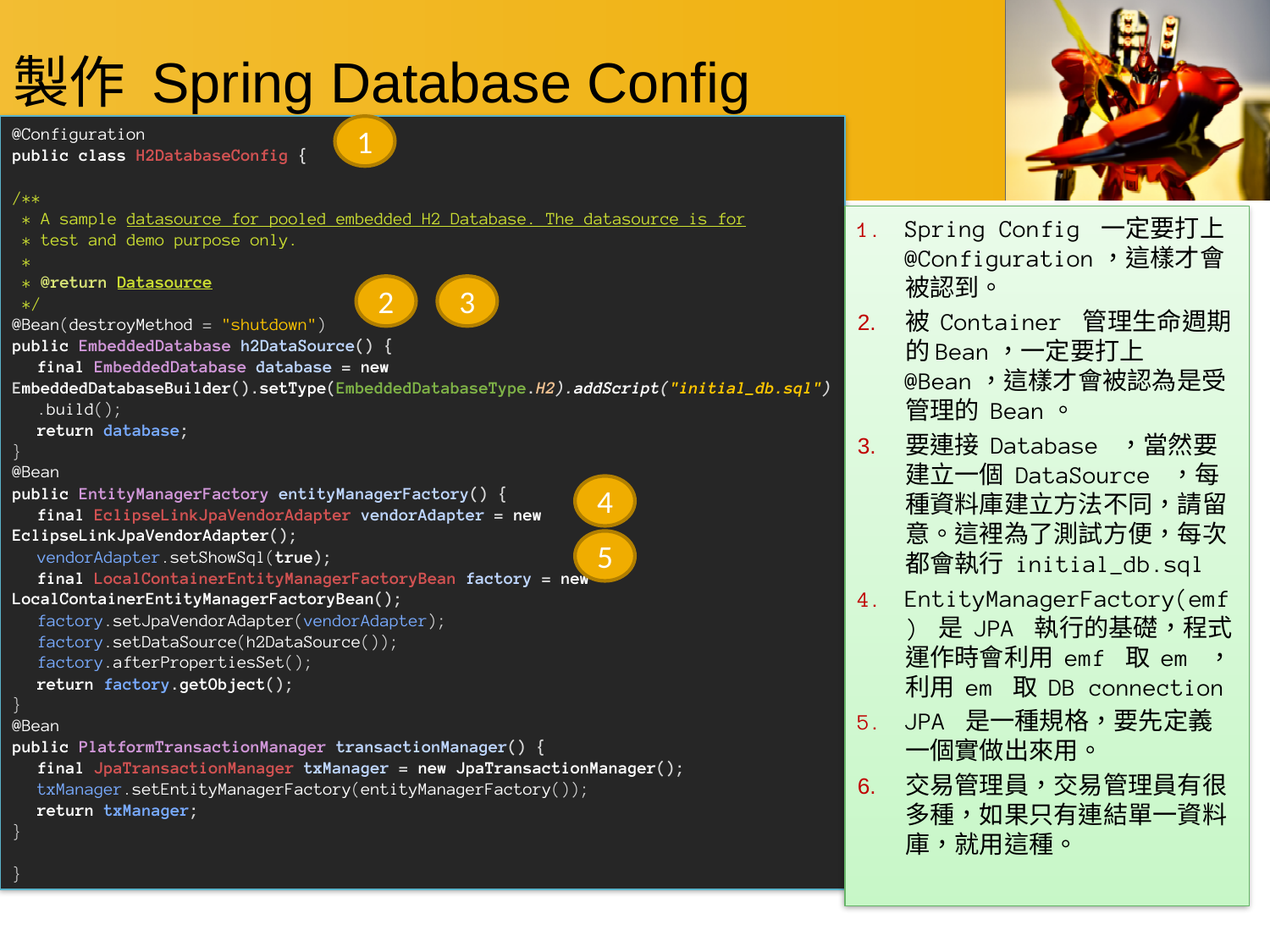

# 製作 Spring Database Config
@Configuration
public class H2DatabaseConfig {

/**
 * A sample datasource for pooled embedded H2 Database. The datasource is for
 * test and demo purpose only.
 *
 * @return Datasource
 */
@Bean(destroyMethod = "shutdown")
public EmbeddedDatabase h2DataSource() {
	final EmbeddedDatabase database = new 		EmbeddedDatabaseBuilder().setType(EmbeddedDatabaseType.H2).addScript("initial_db.sql")
	.build();
	return database;
}
@Bean
public EntityManagerFactory entityManagerFactory() {
	final EclipseLinkJpaVendorAdapter vendorAdapter = new EclipseLinkJpaVendorAdapter();
	vendorAdapter.setShowSql(true);
	final LocalContainerEntityManagerFactoryBean factory = new 	LocalContainerEntityManagerFactoryBean();
	factory.setJpaVendorAdapter(vendorAdapter);
	factory.setDataSource(h2DataSource());
	factory.afterPropertiesSet();
	return factory.getObject();
}
@Bean
public PlatformTransactionManager transactionManager() {
	final JpaTransactionManager txManager = new JpaTransactionManager();
	txManager.setEntityManagerFactory(entityManagerFactory());
	return txManager;
}

}
1
Spring Config 一定要打上 @Configuration，這樣才會被認到。
被 Container 管理生命週期的Bean，一定要打上 @Bean，這樣才會被認為是受管理的 Bean。
要連接 Database ，當然要建立一個 DataSource ，每種資料庫建立方法不同，請留意。這裡為了測試方便，每次都會執行 initial_db.sql
EntityManagerFactory(emf) 是 JPA 執行的基礎，程式運作時會利用 emf 取 em ，利用 em 取 DB connection
JPA 是一種規格，要先定義一個實做出來用。
交易管理員，交易管理員有很多種，如果只有連結單一資料庫，就用這種。

2
3
4
5